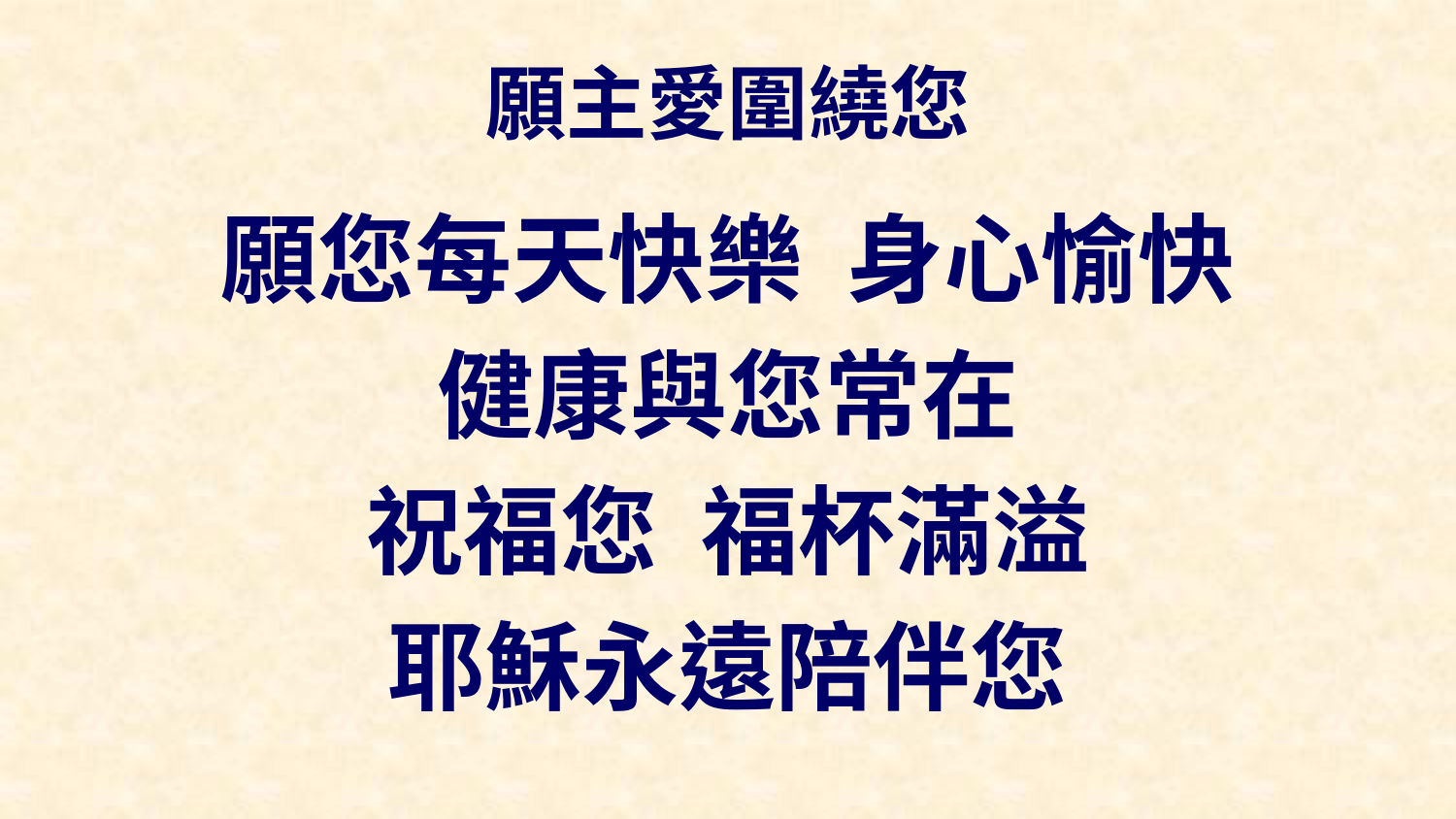

# 願主愛圍繞您
願您每天快樂  身心愉快
健康與您常在
祝福您  福杯滿溢
耶穌永遠陪伴您